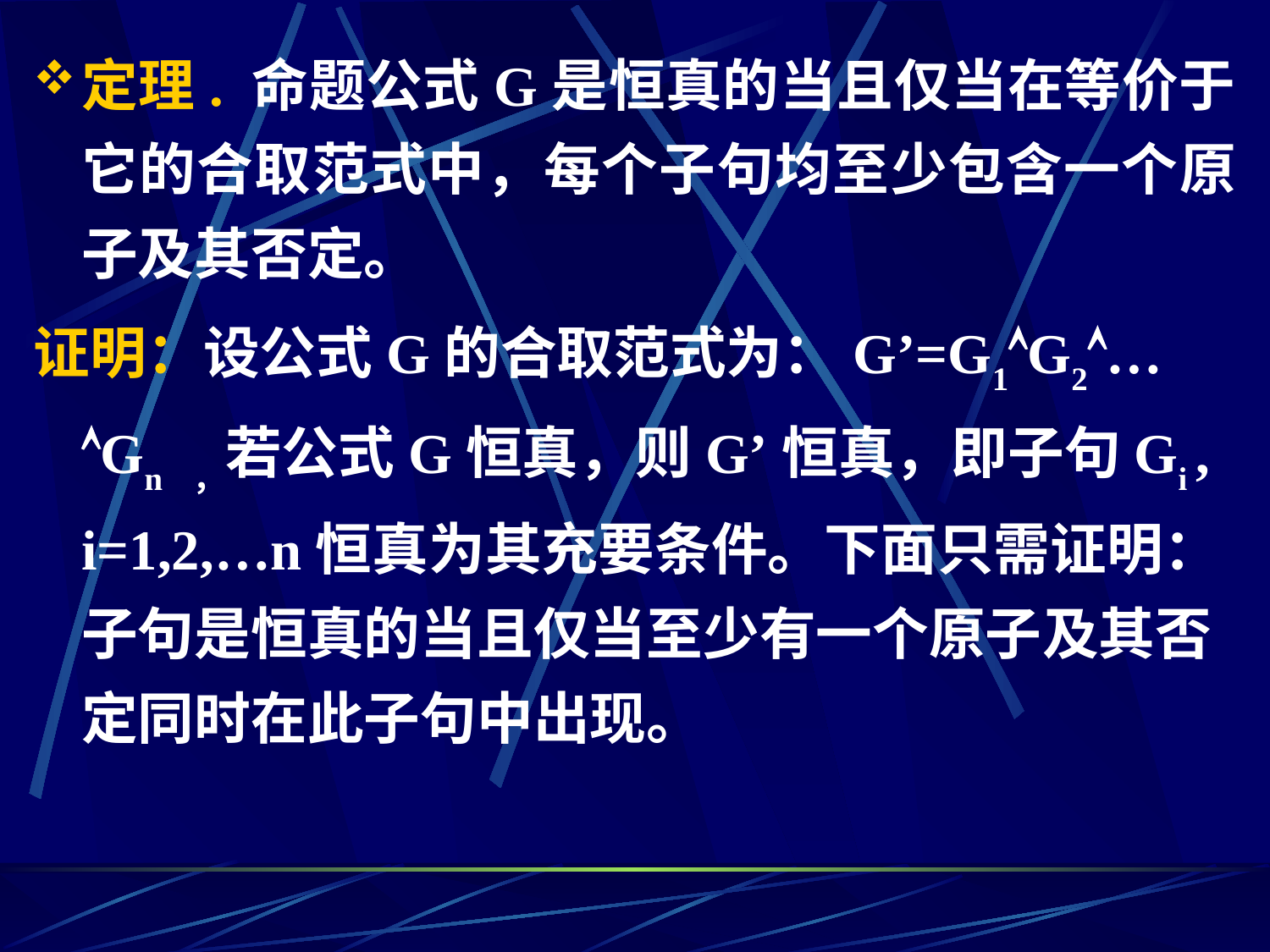

定理. 命题公式G是恒真的当且仅当在等价于它的合取范式中，每个子句均至少包含一个原子及其否定。
证明：设公式G的合取范式为：G’=G1∧G2∧…∧Gn  ，若公式G恒真，则G’恒真，即子句Gi , i=1,2,…n恒真为其充要条件。下面只需证明：子句是恒真的当且仅当至少有一个原子及其否定同时在此子句中出现。

137